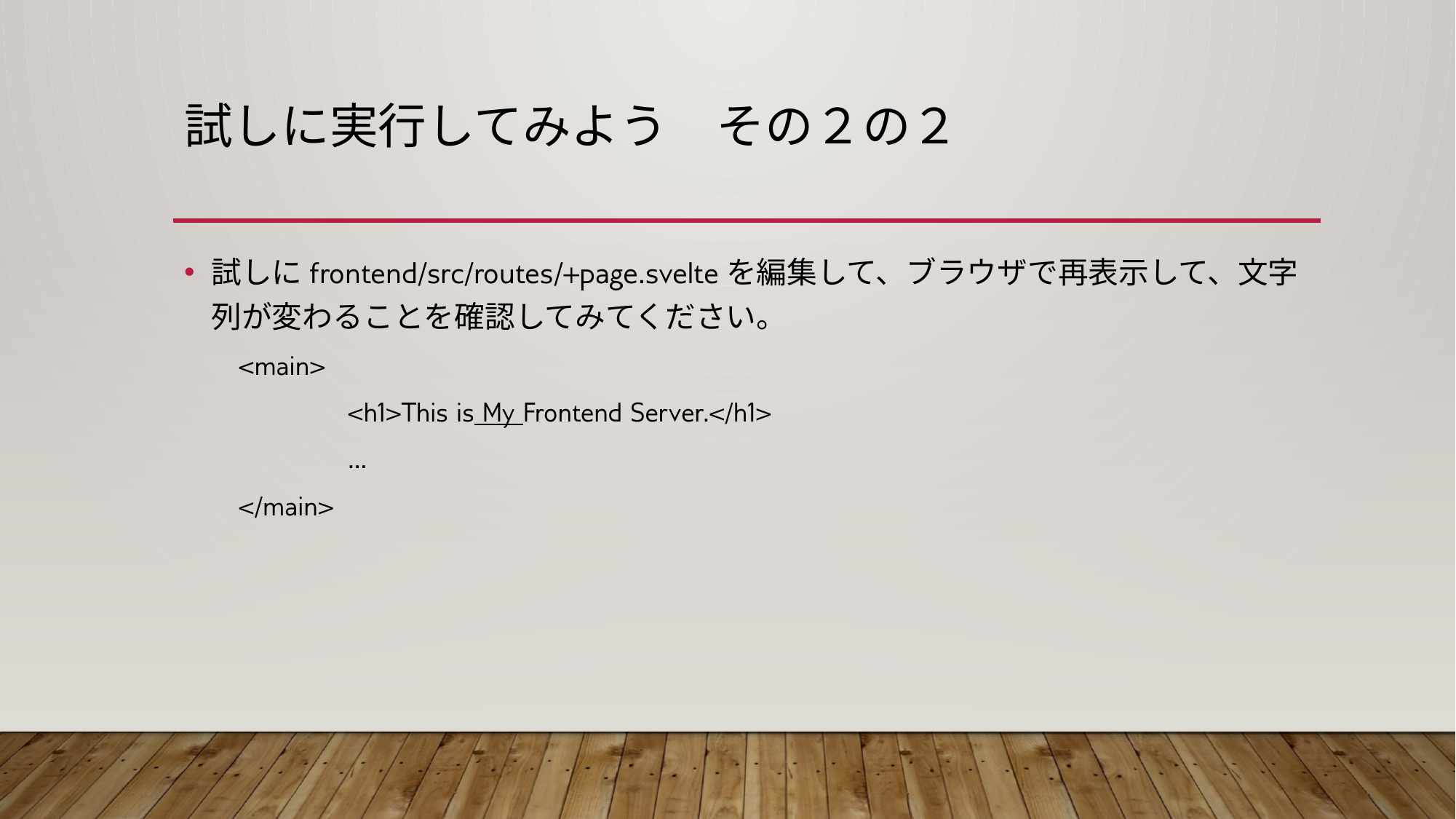

# 試しに実行してみよう　その２の２
試しにfrontend/src/routes/+page.svelteを編集して、ブラウザで再表示して、文字列が変わることを確認してみてください。
<main>
	<h1>This is My Frontend Server.</h1>
	…
</main>